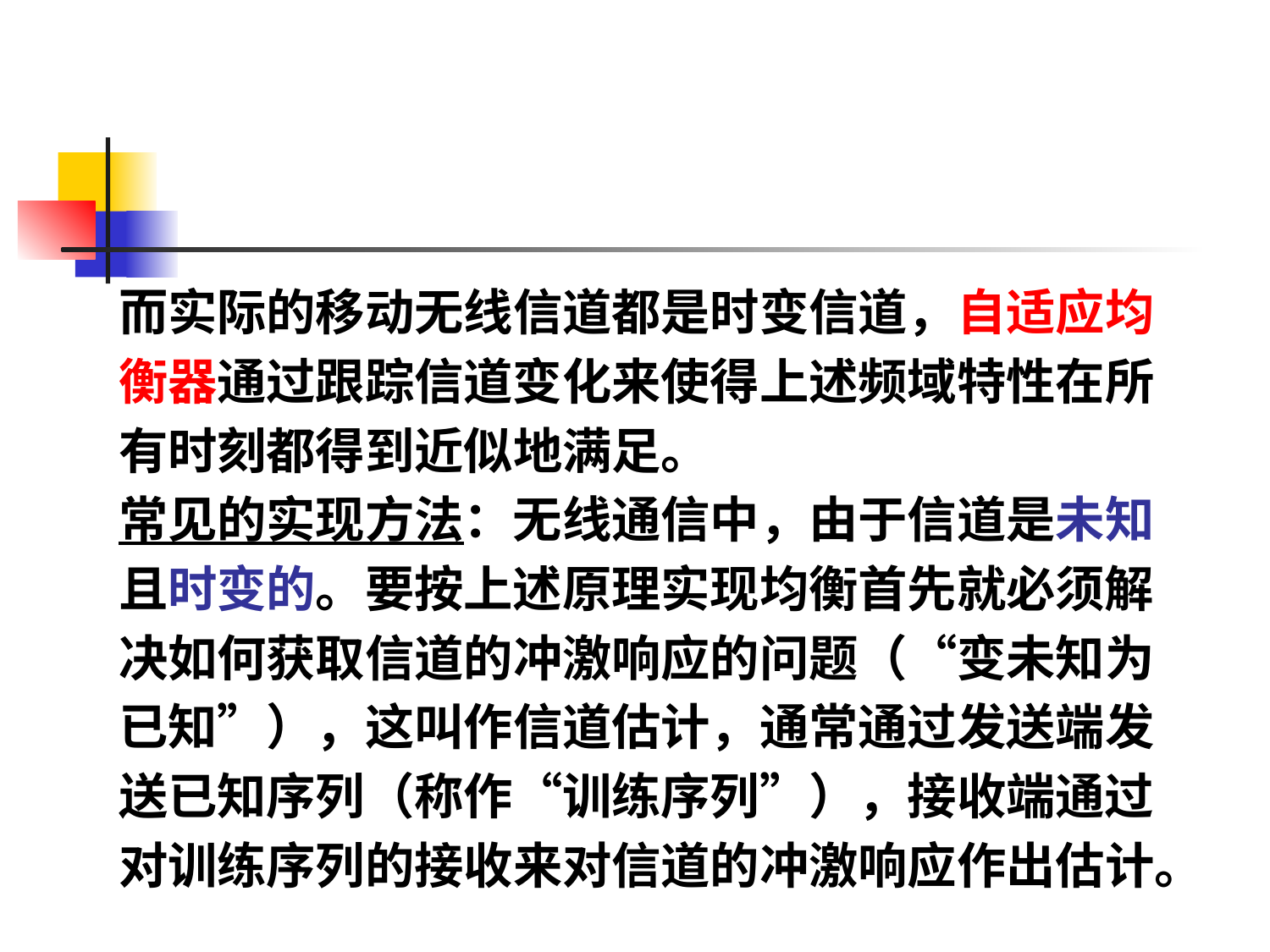

#
而实际的移动无线信道都是时变信道，自适应均
衡器通过跟踪信道变化来使得上述频域特性在所
有时刻都得到近似地满足。
常见的实现方法：无线通信中，由于信道是未知
且时变的。要按上述原理实现均衡首先就必须解
决如何获取信道的冲激响应的问题（“变未知为
已知”），这叫作信道估计，通常通过发送端发
送已知序列（称作“训练序列”），接收端通过
对训练序列的接收来对信道的冲激响应作出估计。